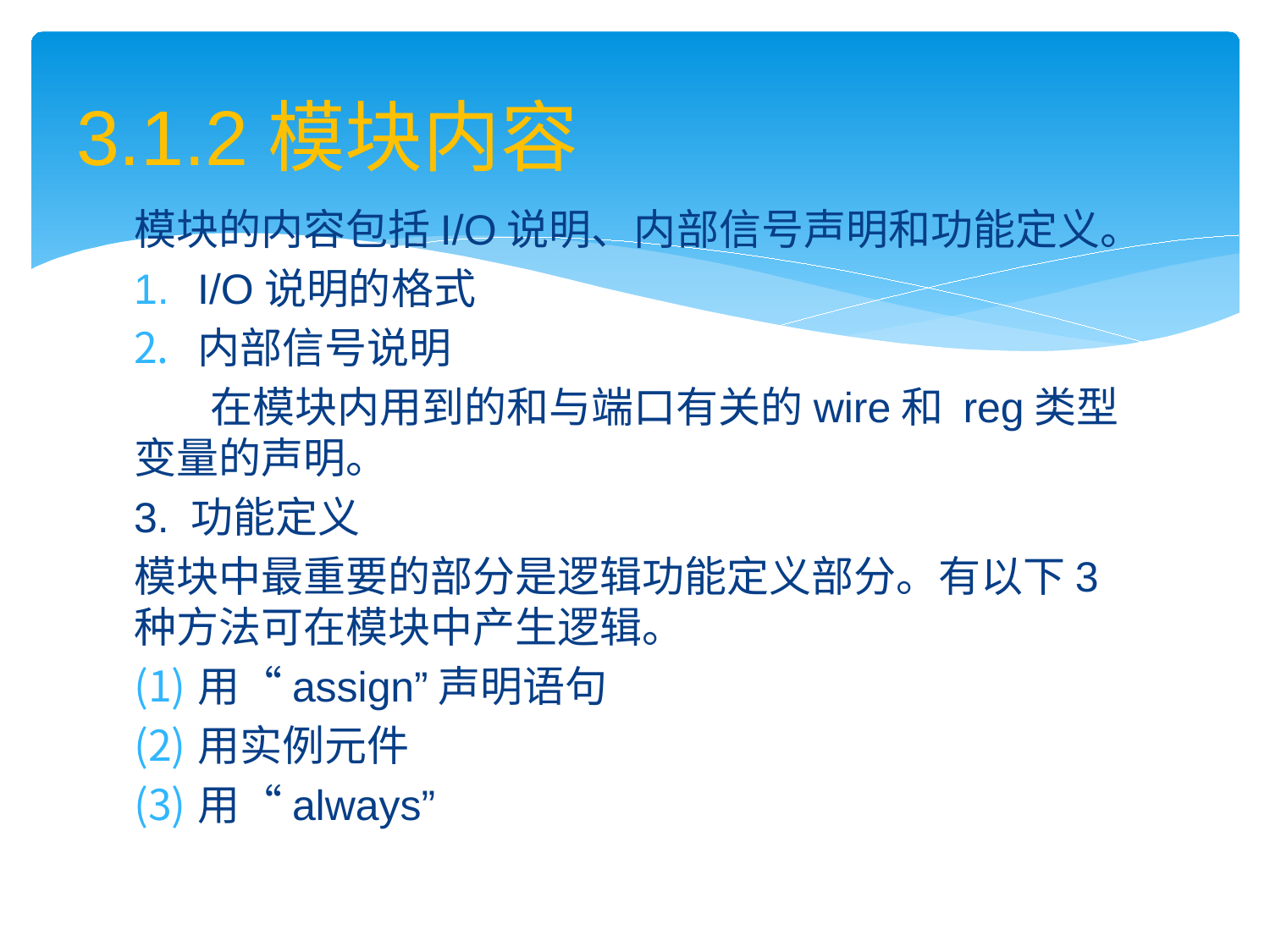

# 3.1.2模块内容
模块的内容包括I/O说明、内部信号声明和功能定义。
I/O说明的格式
内部信号说明
       在模块内用到的和与端口有关的wire和 reg类型变量的声明。
3. 功能定义
模块中最重要的部分是逻辑功能定义部分。有以下3种方法可在模块中产生逻辑。
用“assign”声明语句
用实例元件
用“always”